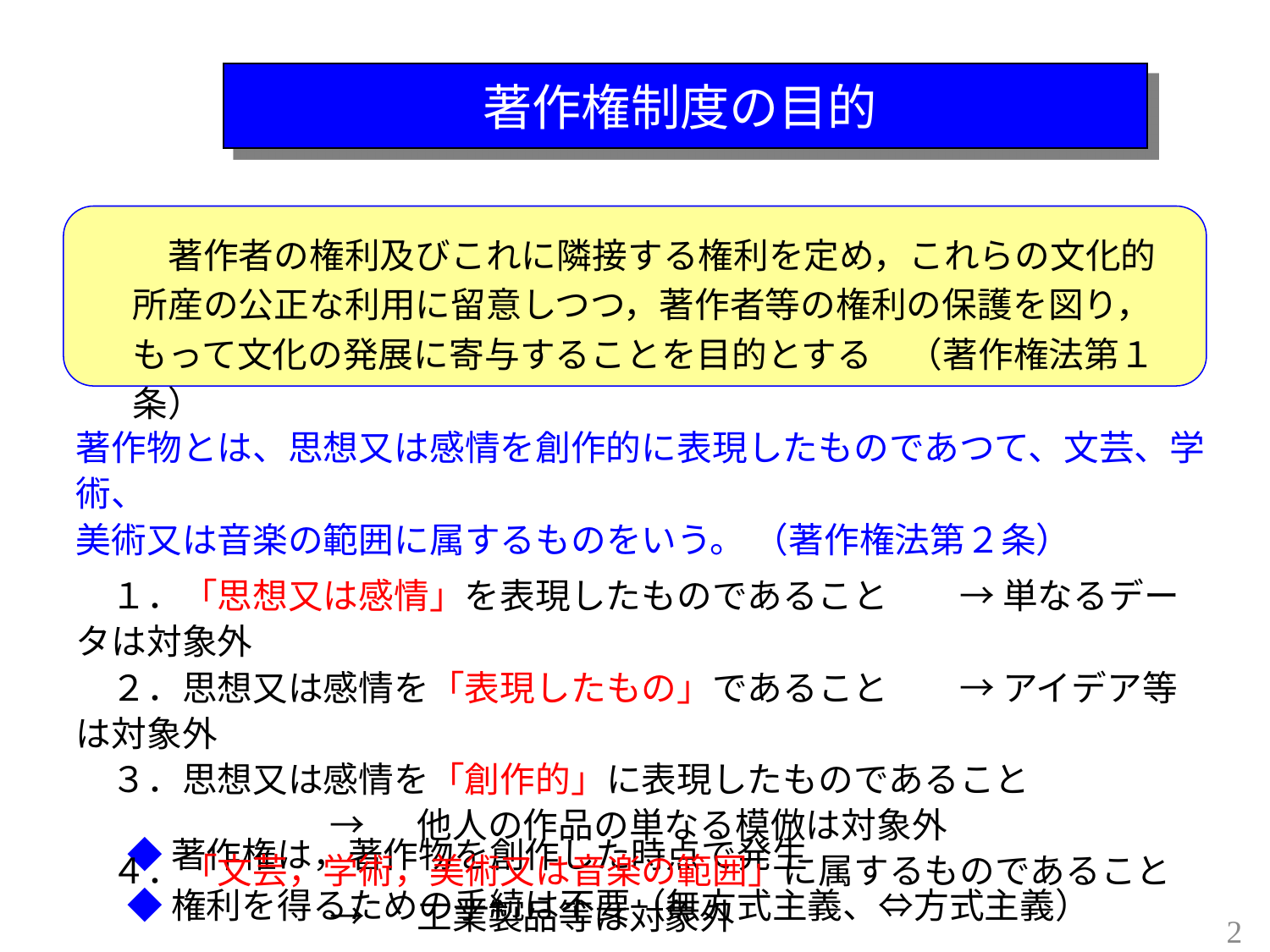

著作権制度の目的

　著作者の権利及びこれに隣接する権利を定め，これらの文化的所産の公正な利用に留意しつつ，著作者等の権利の保護を図り，もって文化の発展に寄与することを目的とする　（著作権法第１条）
著作物とは、思想又は感情を創作的に表現したものであつて、文芸、学術、
美術又は音楽の範囲に属するものをいう。 （著作権法第２条）
　１．「思想又は感情」を表現したものであること　　→ 単なるデータは対象外
　２．思想又は感情を「表現したもの」であること　　→ アイデア等は対象外
　３．思想又は感情を「創作的」に表現したものであること
		→ 　他人の作品の単なる模倣は対象外
　４．「文芸，学術，美術又は音楽の範囲」に属するものであること
		→ 　工業製品等は対象外
◆著作権は，著作物を創作した時点で発生
◆権利を得るための手続は不要（無方式主義、⇔方式主義）
2